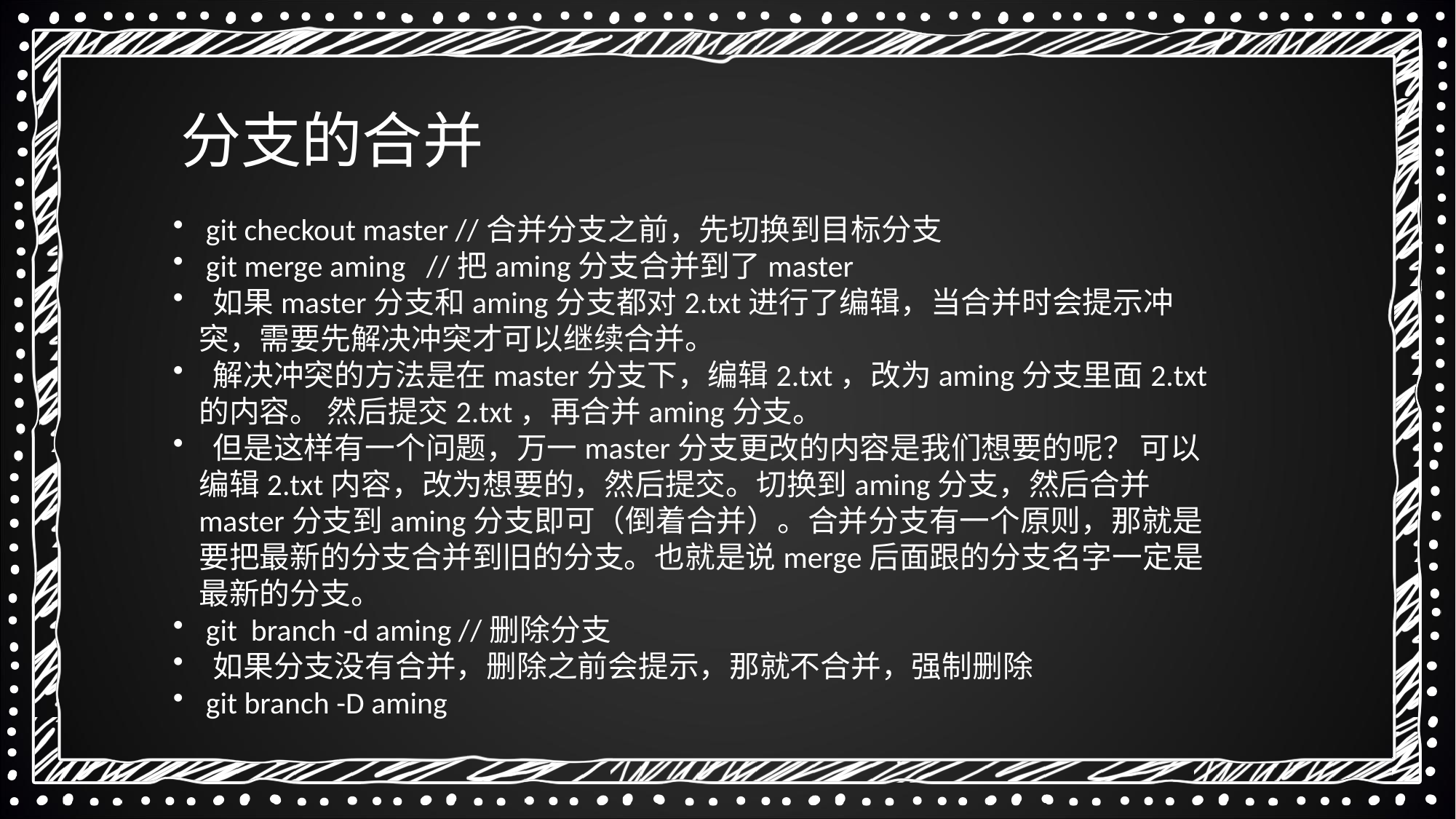

分支的合并
 git checkout master //合并分支之前，先切换到目标分支
 git merge aming   //把aming分支合并到了master
 如果master分支和aming分支都对2.txt进行了编辑，当合并时会提示冲突，需要先解决冲突才可以继续合并。
 解决冲突的方法是在master分支下，编辑2.txt，改为aming分支里面2.txt的内容。 然后提交2.txt，再合并aming分支。
 但是这样有一个问题，万一master分支更改的内容是我们想要的呢？ 可以编辑2.txt内容，改为想要的，然后提交。切换到aming分支，然后合并master分支到aming分支即可（倒着合并）。合并分支有一个原则，那就是要把最新的分支合并到旧的分支。也就是说merge后面跟的分支名字一定是最新的分支。
 git  branch -d aming //删除分支
 如果分支没有合并，删除之前会提示，那就不合并，强制删除
 git branch -D aming